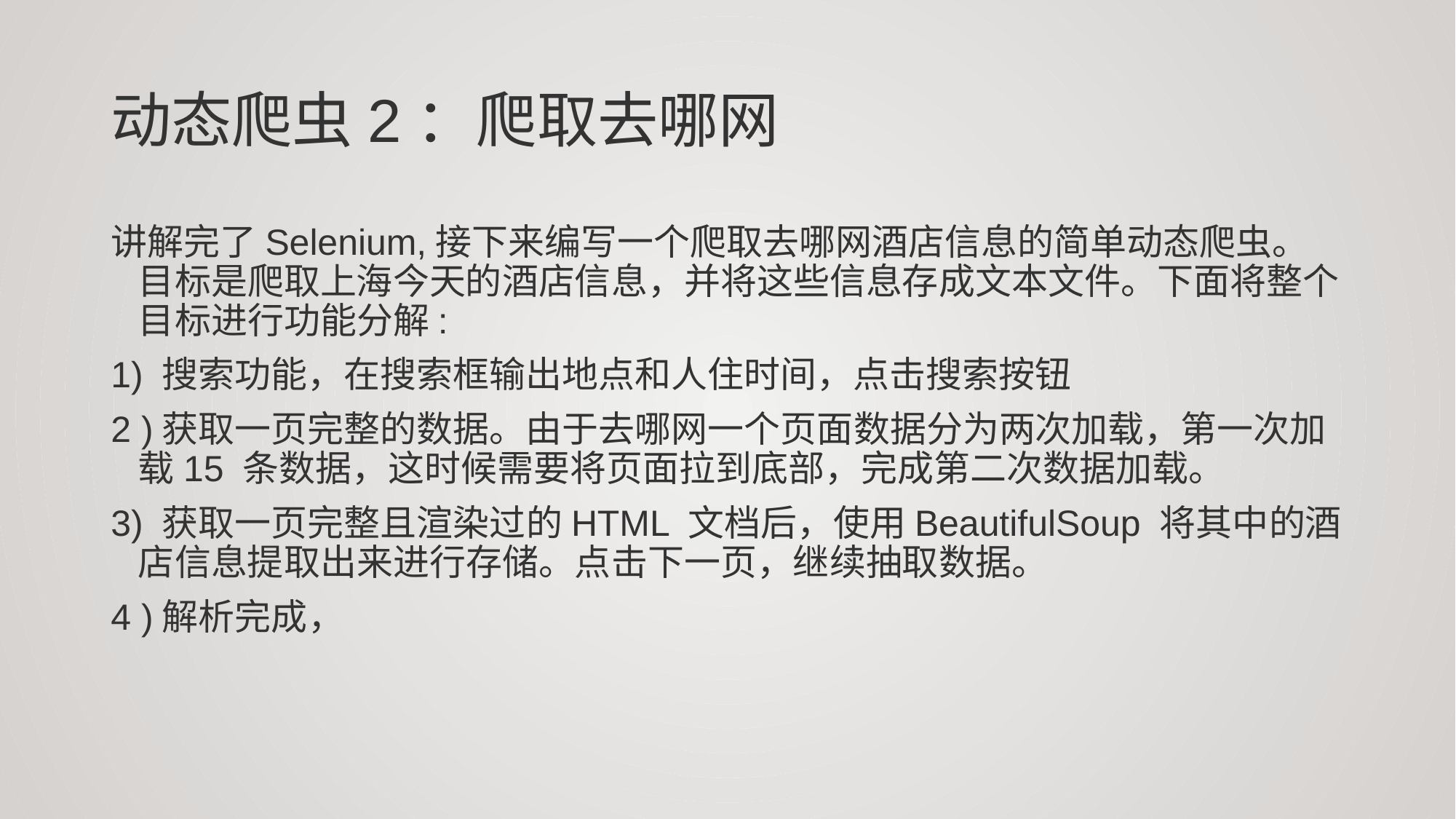

# 动态爬虫2：爬取去哪网
讲解完了Selenium,接下来编写一个爬取去哪网酒店信息的简单动态爬虫。目标是爬取上海今天的酒店信息，并将这些信息存成文本文件。下面将整个目标进行功能分解:
1) 搜索功能，在搜索框输出地点和人住时间，点击搜索按钮
2 )获取一页完整的数据。由于去哪网一个页面数据分为两次加载，第一次加载15 条数据，这时候需要将页面拉到底部，完成第二次数据加载。
3) 获取一页完整且渲染过的HTML 文档后，使用BeautifulSoup 将其中的酒店信息提取出来进行存储。点击下一页，继续抽取数据。
4 )解析完成，